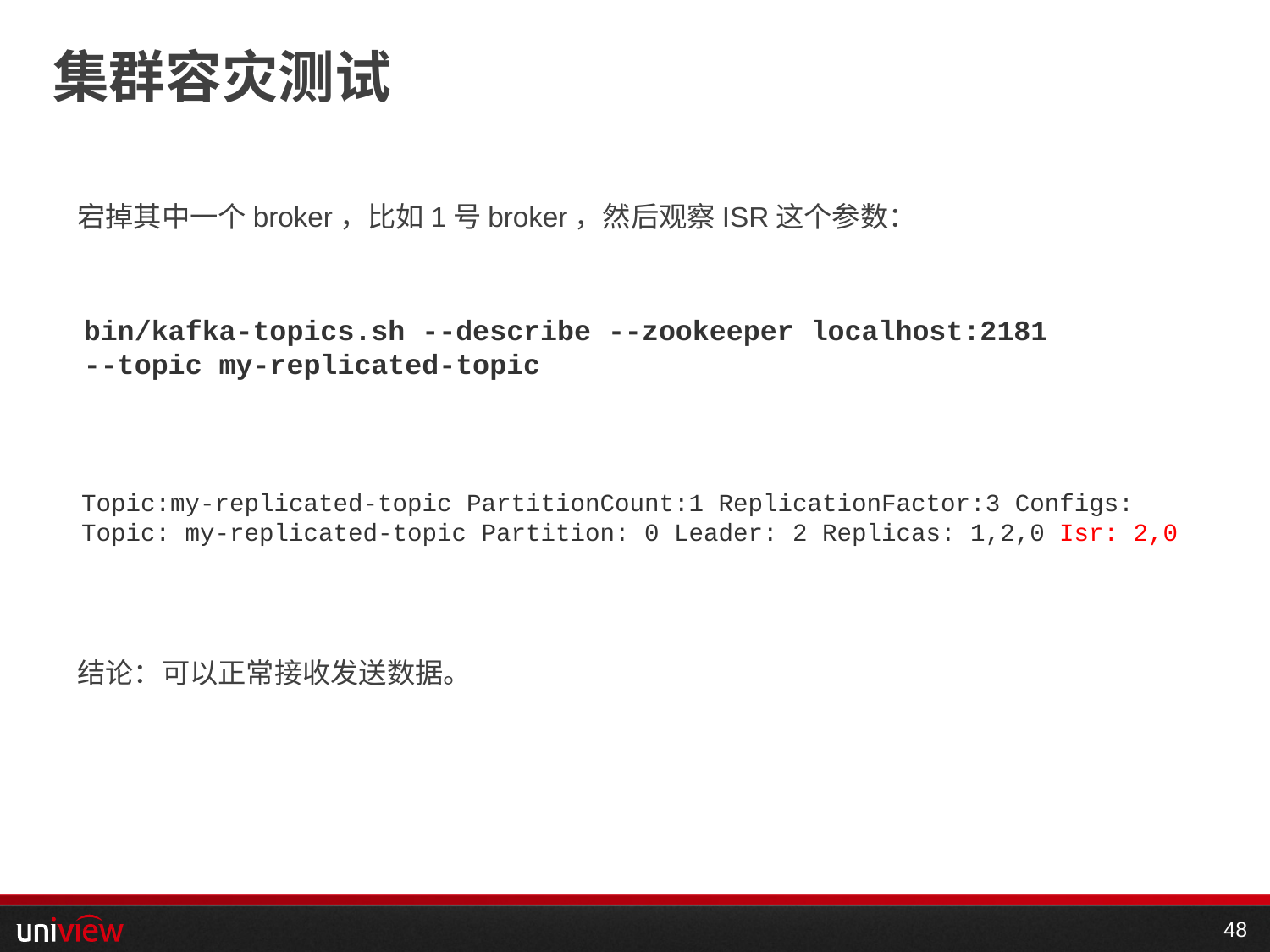

# 集群容灾测试
宕掉其中一个broker，比如1号broker，然后观察ISR这个参数：

结论：可以正常接收发送数据。

bin/kafka-topics.sh --describe --zookeeper localhost:2181
--topic my-replicated-topic
Topic:my-replicated-topic PartitionCount:1 ReplicationFactor:3 Configs:
Topic: my-replicated-topic Partition: 0 Leader: 2 Replicas: 1,2,0 Isr: 2,0